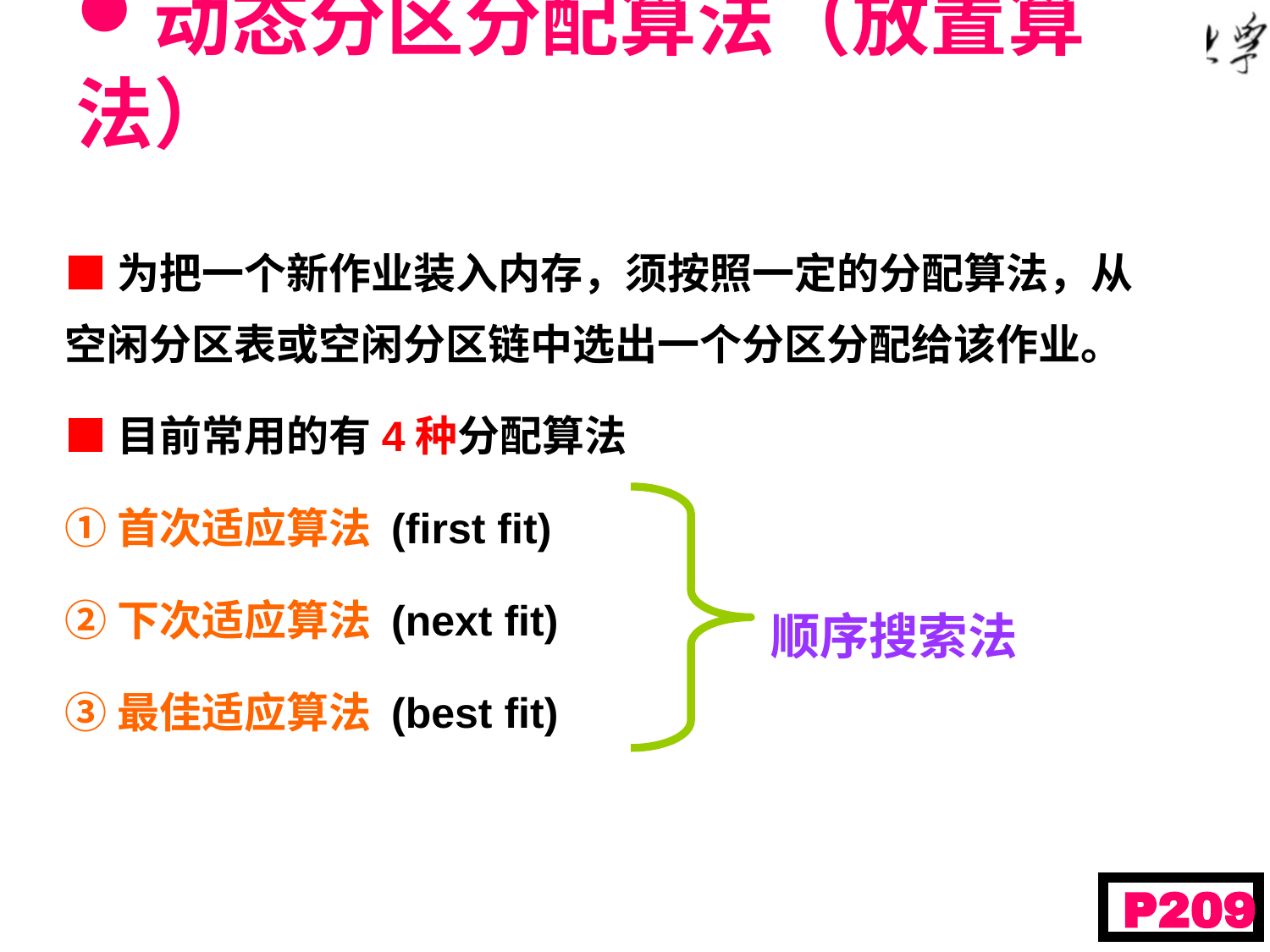

# 动态分区分配算法（放置算法）
■为把一个新作业装入内存，须按照一定的分配算法，从空闲分区表或空闲分区链中选出一个分区分配给该作业。
■目前常用的有4种分配算法
①首次适应算法 (first fit)
②下次适应算法 (next fit)
③最佳适应算法 (best fit)

顺序搜索法
 P209